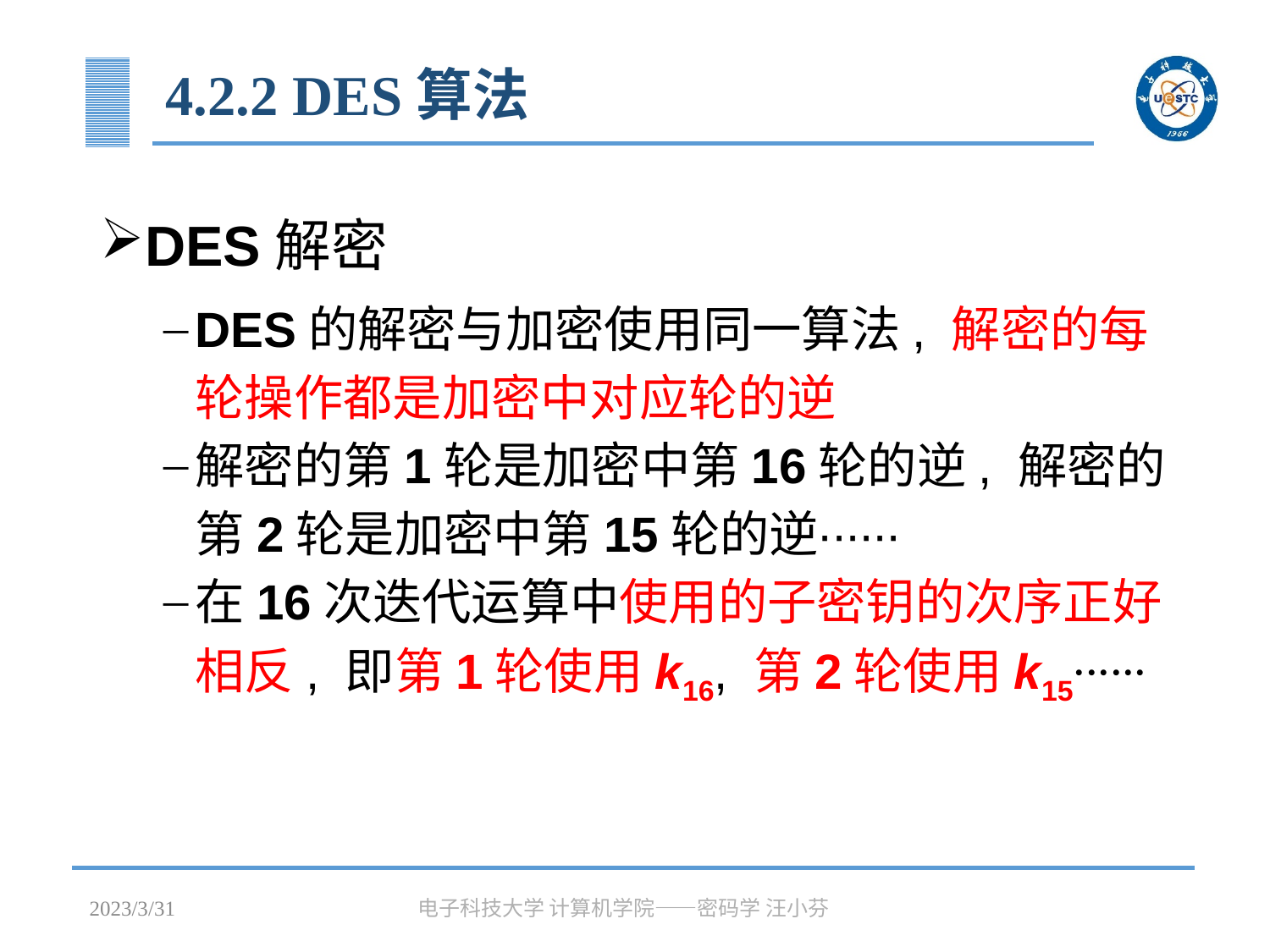

# 4.2.2 DES算法
DES解密
DES的解密与加密使用同一算法, 解密的每轮操作都是加密中对应轮的逆
解密的第1轮是加密中第16轮的逆, 解密的第2轮是加密中第15轮的逆∙∙∙∙∙∙
在16次迭代运算中使用的子密钥的次序正好相反, 即第1轮使用k16, 第2轮使用k15∙∙∙∙∙∙

2023/3/31
电子科技大学 计算机学院——密码学 汪小芬